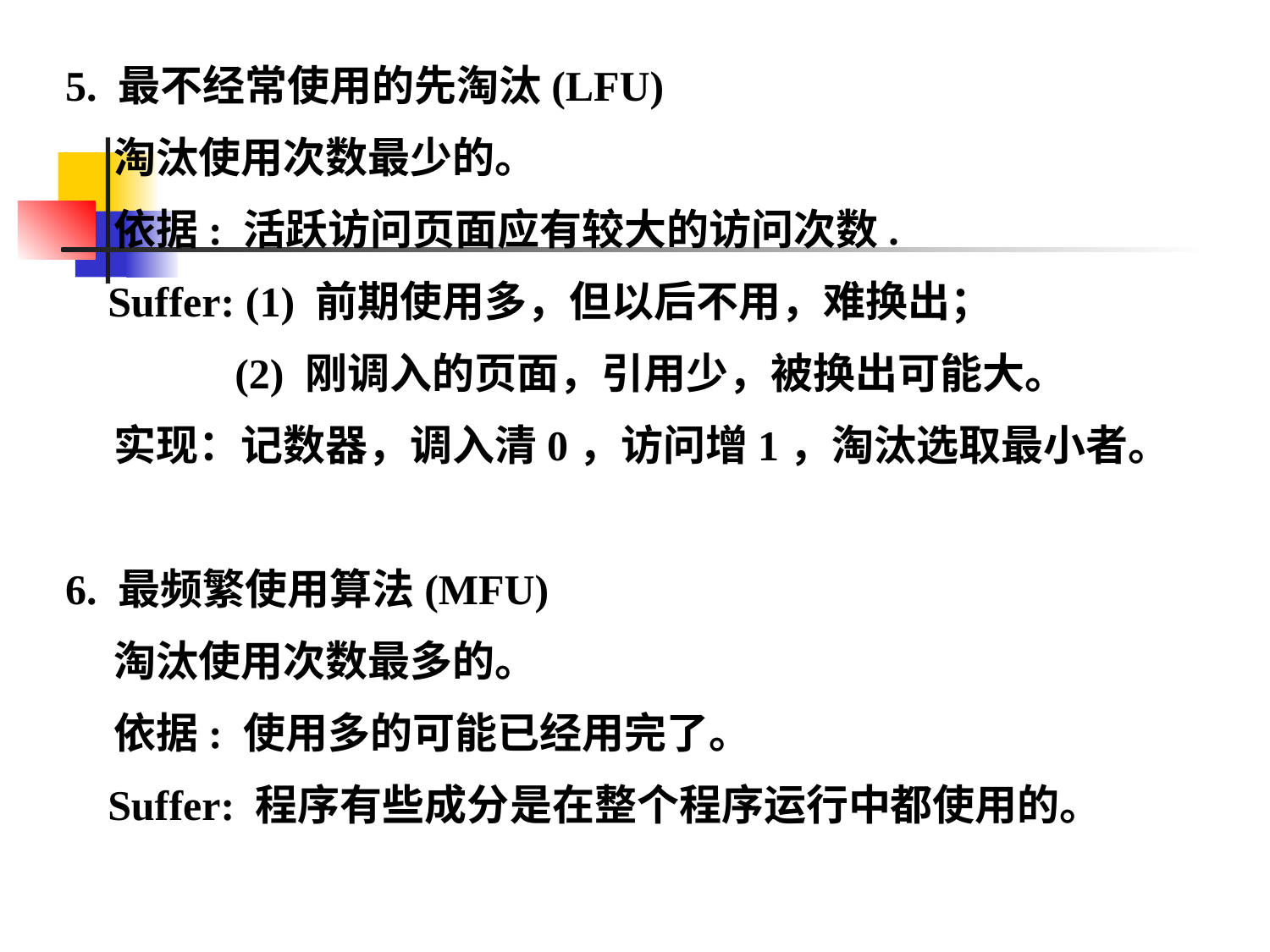

5. 最不经常使用的先淘汰(LFU)
    淘汰使用次数最少的。
    依据: 活跃访问页面应有较大的访问次数.
    Suffer: (1) 前期使用多，但以后不用，难换出；
                (2) 刚调入的页面，引用少，被换出可能大。
    实现：记数器，调入清0，访问增1，淘汰选取最小者。

6. 最频繁使用算法(MFU)
    淘汰使用次数最多的。
    依据: 使用多的可能已经用完了。
    Suffer: 程序有些成分是在整个程序运行中都使用的。